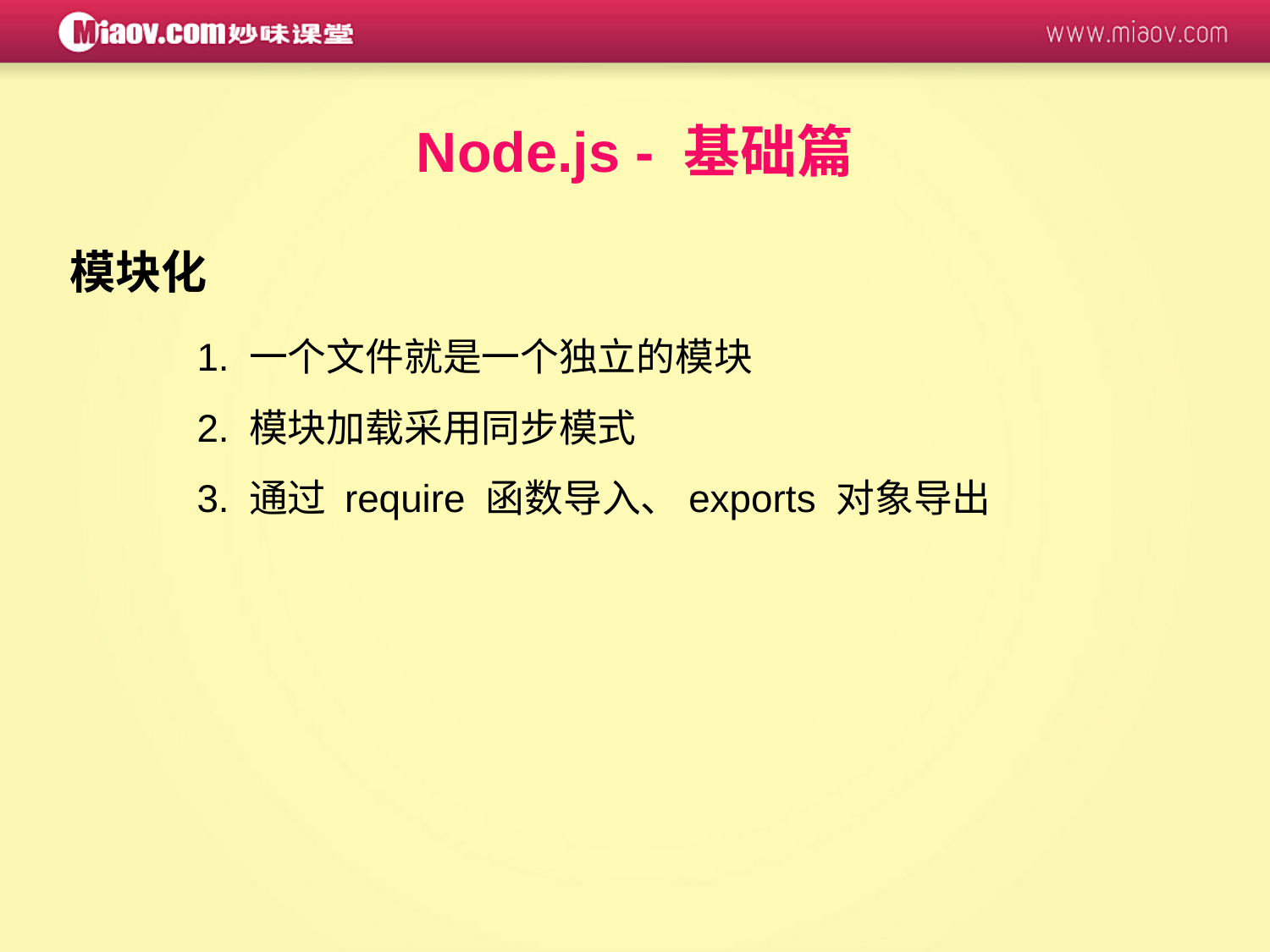

Node.js - 基础篇
模块化
	1. 一个文件就是一个独立的模块
	2. 模块加载采用同步模式
	3. 通过 require 函数导入、exports 对象导出